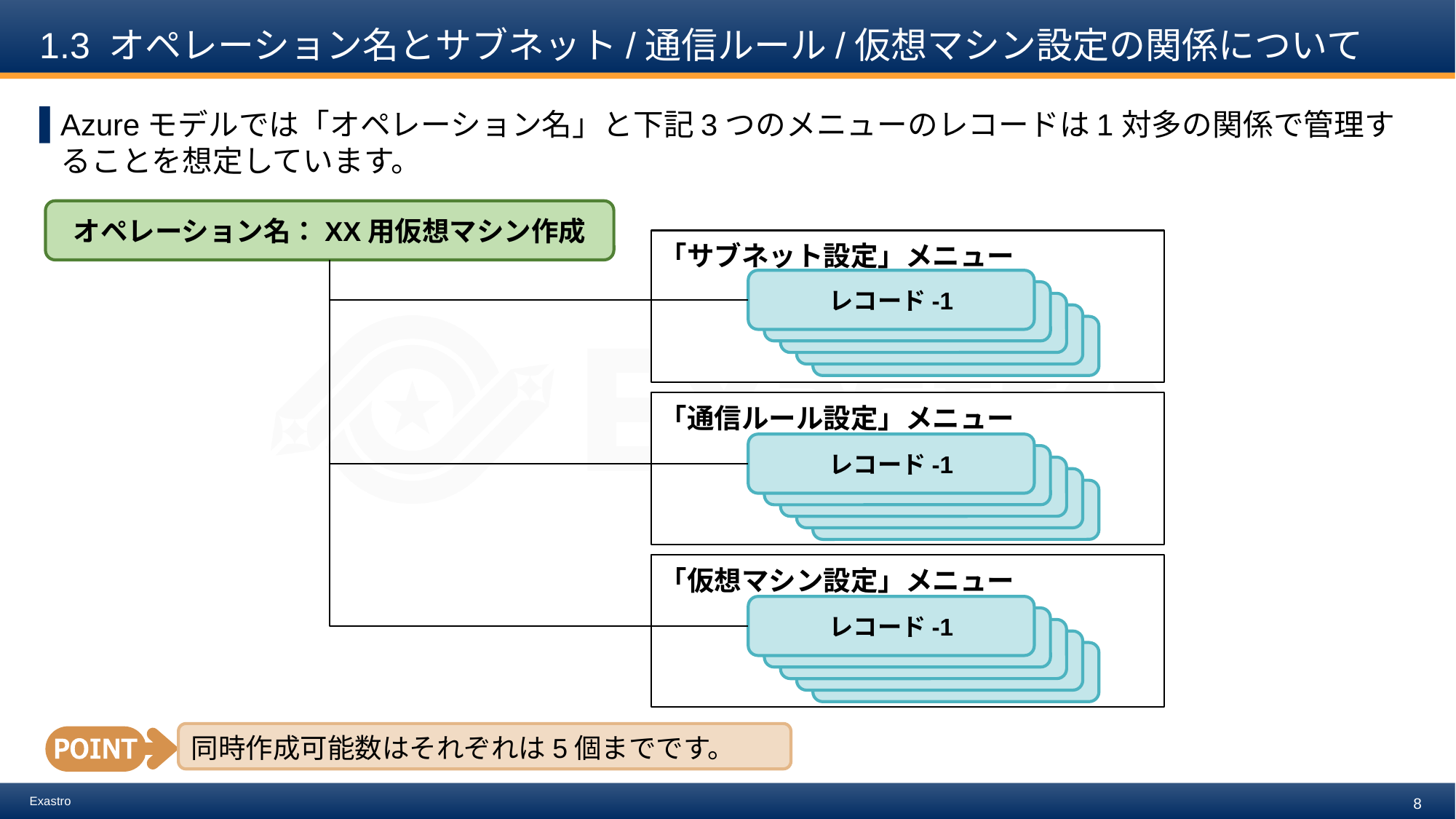

# 1.3 オペレーション名とサブネット/通信ルール/仮想マシン設定の関係について
Azureモデルでは「オペレーション名」と下記3つのメニューのレコードは1対多の関係で管理することを想定しています。
オペレーション名：XX用仮想マシン作成
「サブネット設定」メニュー
レコード-1

「通信ルール設定」メニュー
レコード-1

「仮想マシン設定」メニュー
レコード-1

同時作成可能数はそれぞれは5個までです。